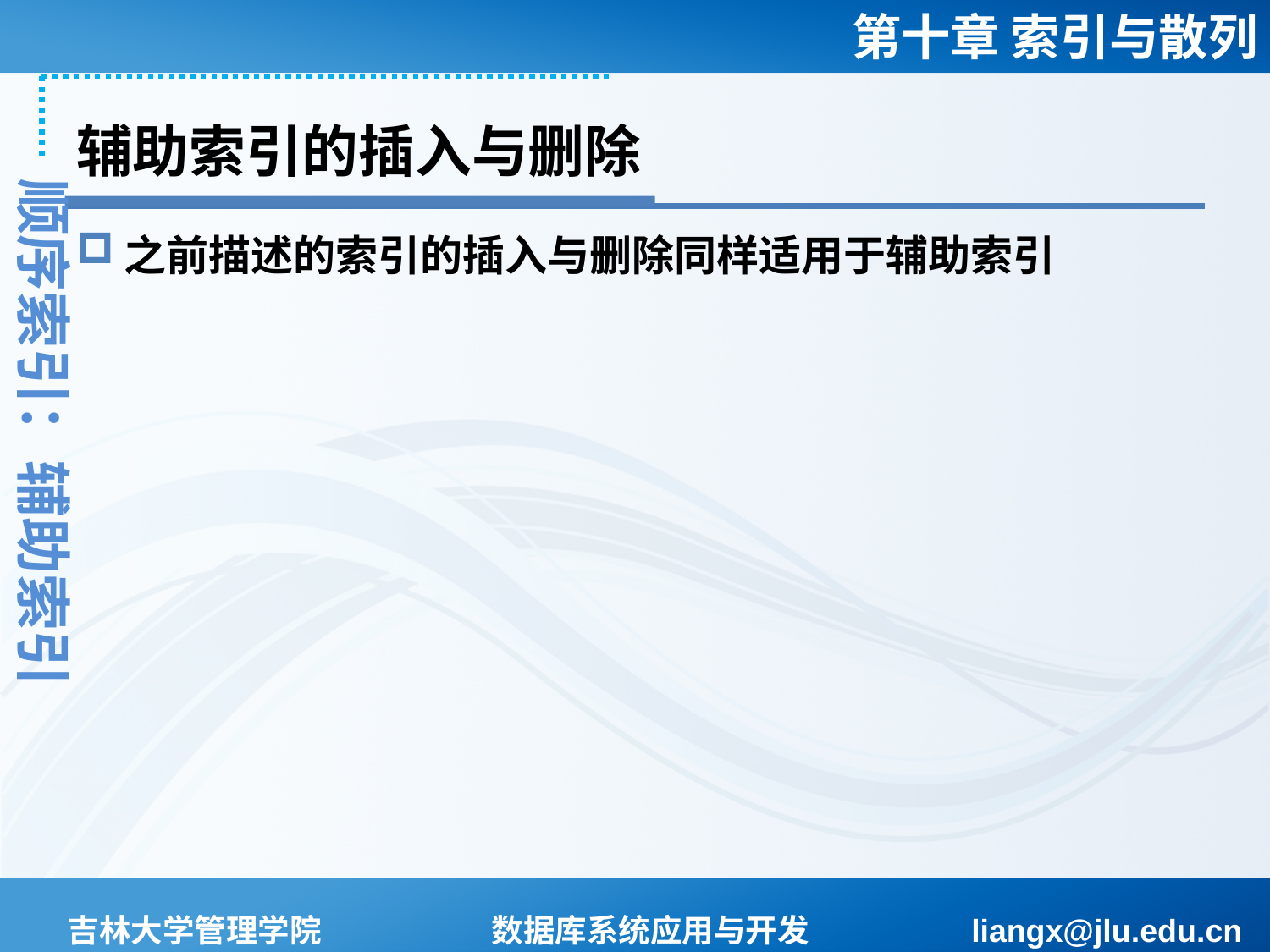

# 辅助索引的插入与删除
顺序索引：辅助索引
之前描述的索引的插入与删除同样适用于辅助索引